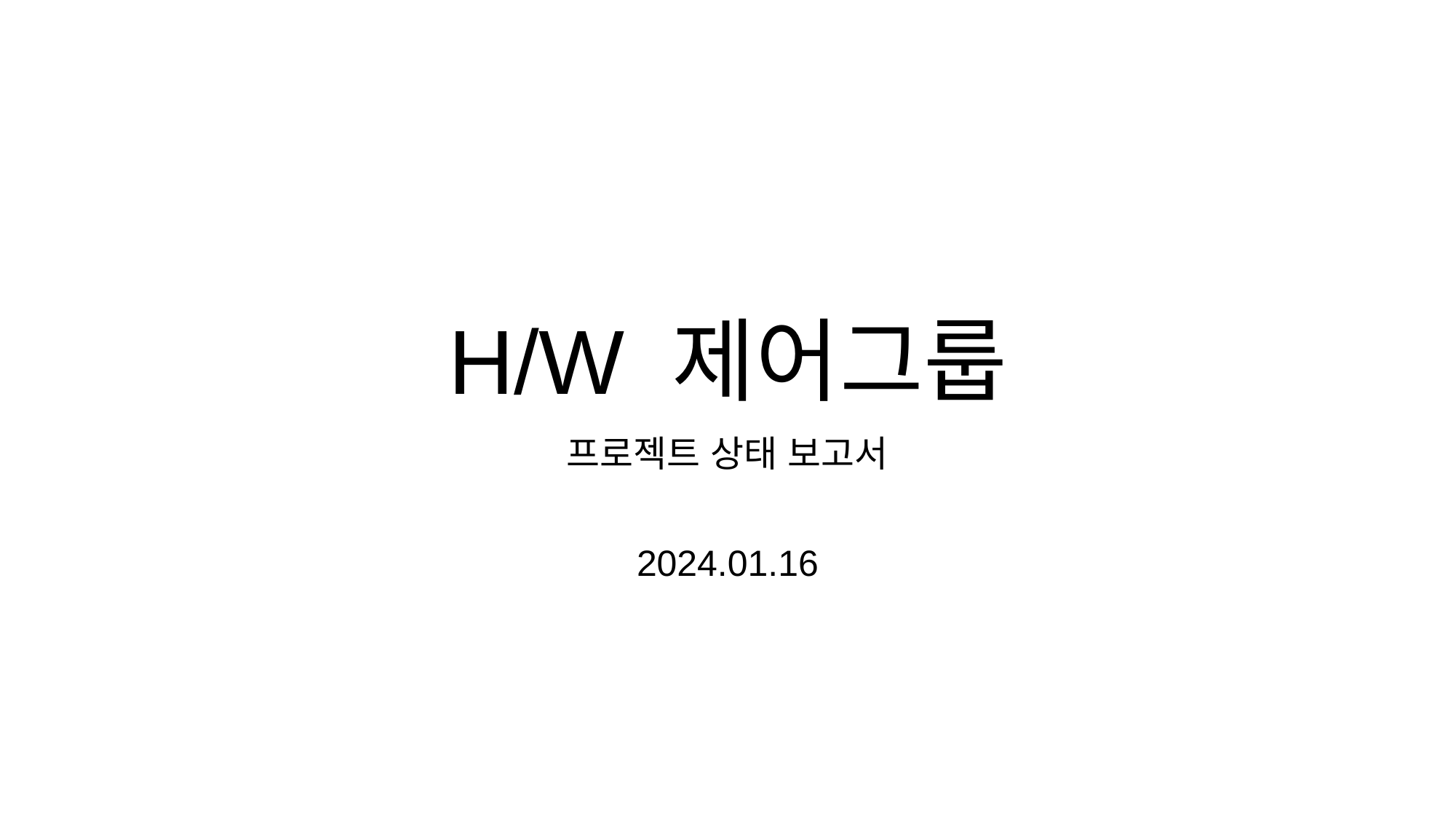

# H/W 제어그룹
프로젝트 상태 보고서

2024.01.16